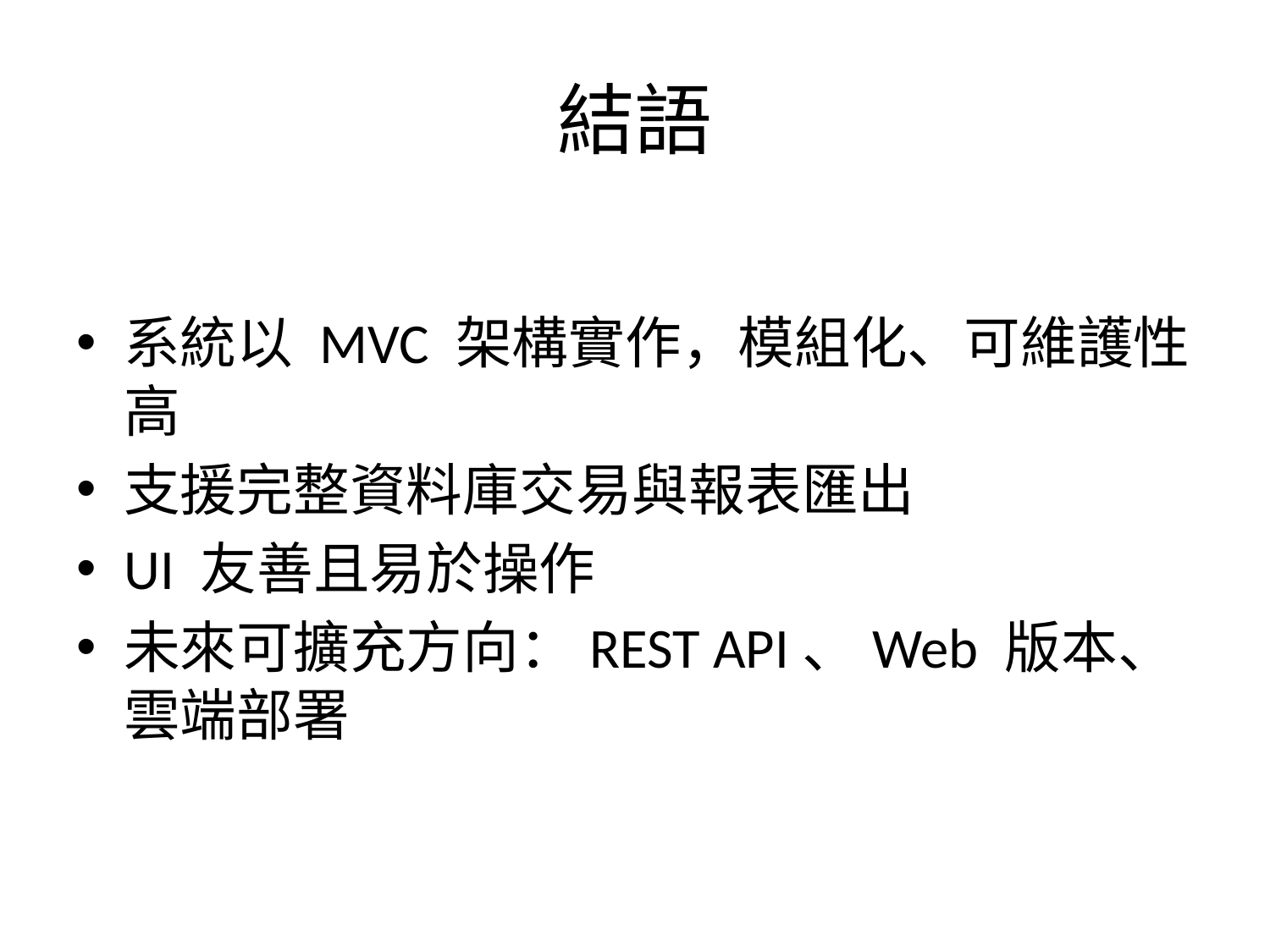

# 結語

系統以 MVC 架構實作，模組化、可維護性高
支援完整資料庫交易與報表匯出
UI 友善且易於操作
未來可擴充方向：REST API、Web 版本、雲端部署